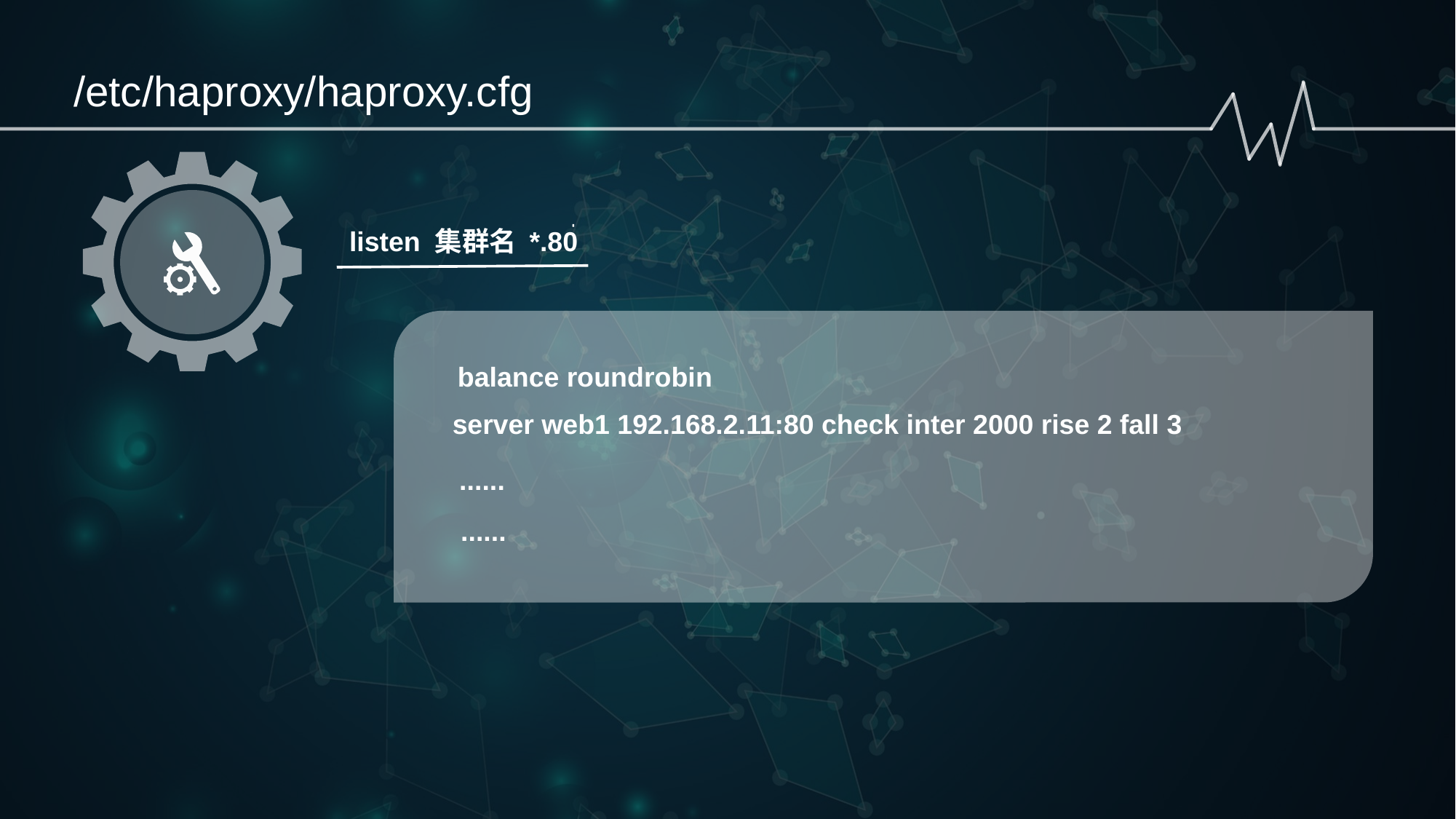

/etc/haproxy/haproxy.cfg

listen 集群名 *.80

balance roundrobin
server web1 192.168.2.11:80 check inter 2000 rise 2 fall 3
......
......